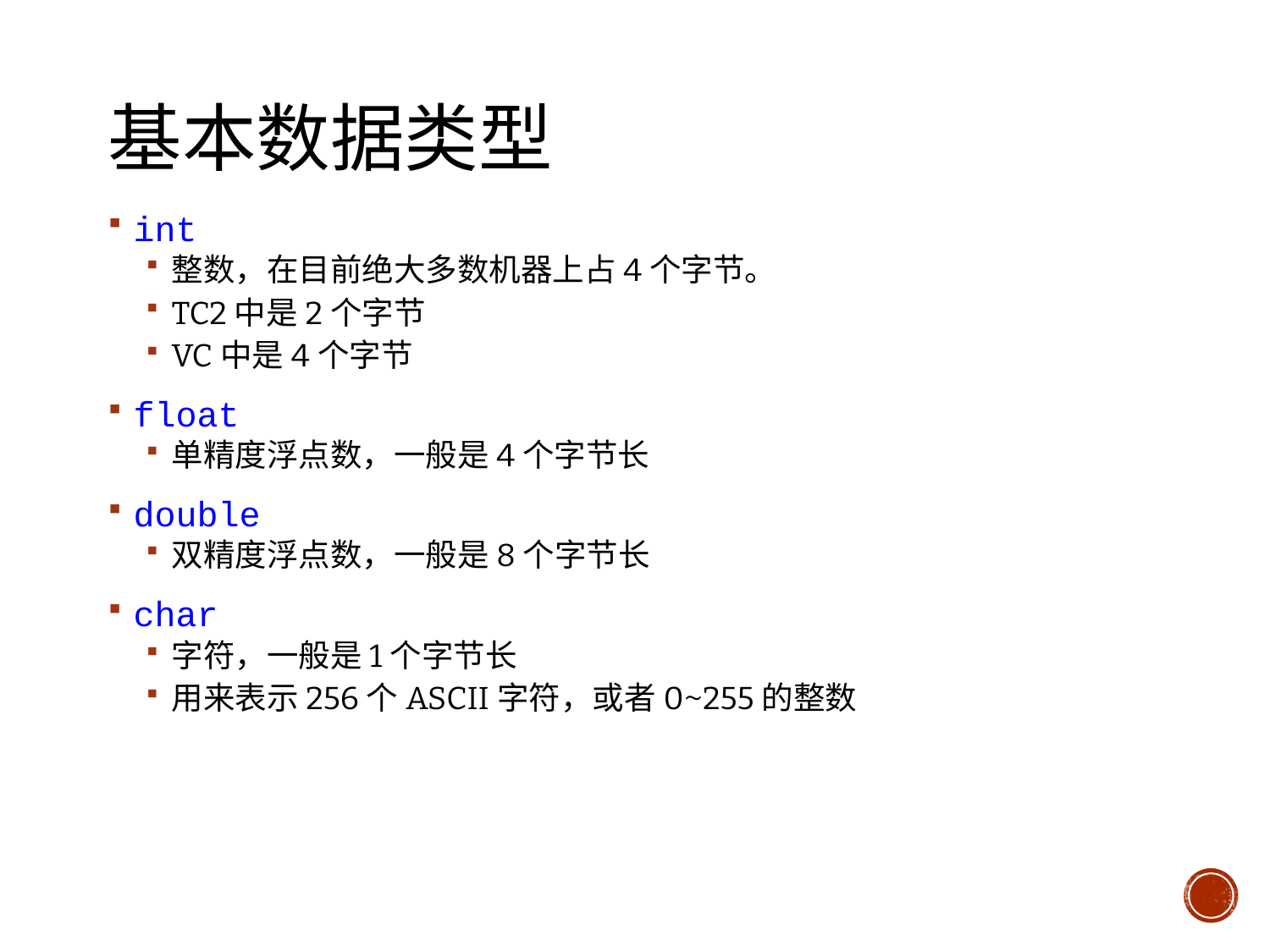

# 基本数据类型
int
整数，在目前绝大多数机器上占4个字节。
TC2中是2个字节
VC中是4个字节
float
单精度浮点数，一般是4个字节长
double
双精度浮点数，一般是8个字节长
char
字符，一般是1个字节长
用来表示256个ASCII字符，或者0~255的整数

12